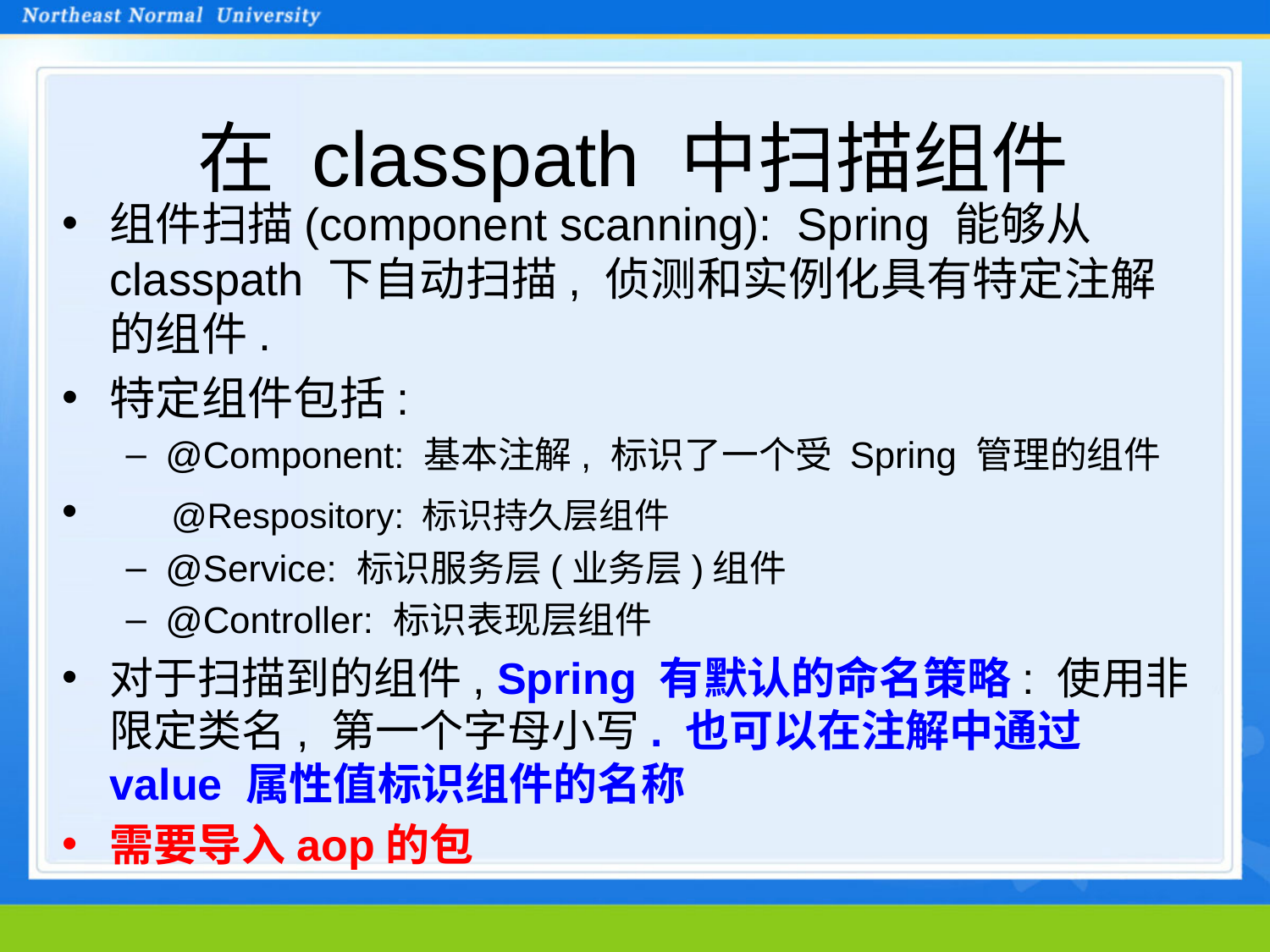

# 在 classpath 中扫描组件
组件扫描(component scanning):  Spring 能够从 classpath 下自动扫描, 侦测和实例化具有特定注解的组件.
特定组件包括:
@Component: 基本注解, 标识了一个受 Spring 管理的组件
     @Respository: 标识持久层组件
@Service: 标识服务层(业务层)组件
@Controller: 标识表现层组件
对于扫描到的组件, Spring 有默认的命名策略: 使用非限定类名, 第一个字母小写. 也可以在注解中通过 value 属性值标识组件的名称
需要导入aop的包